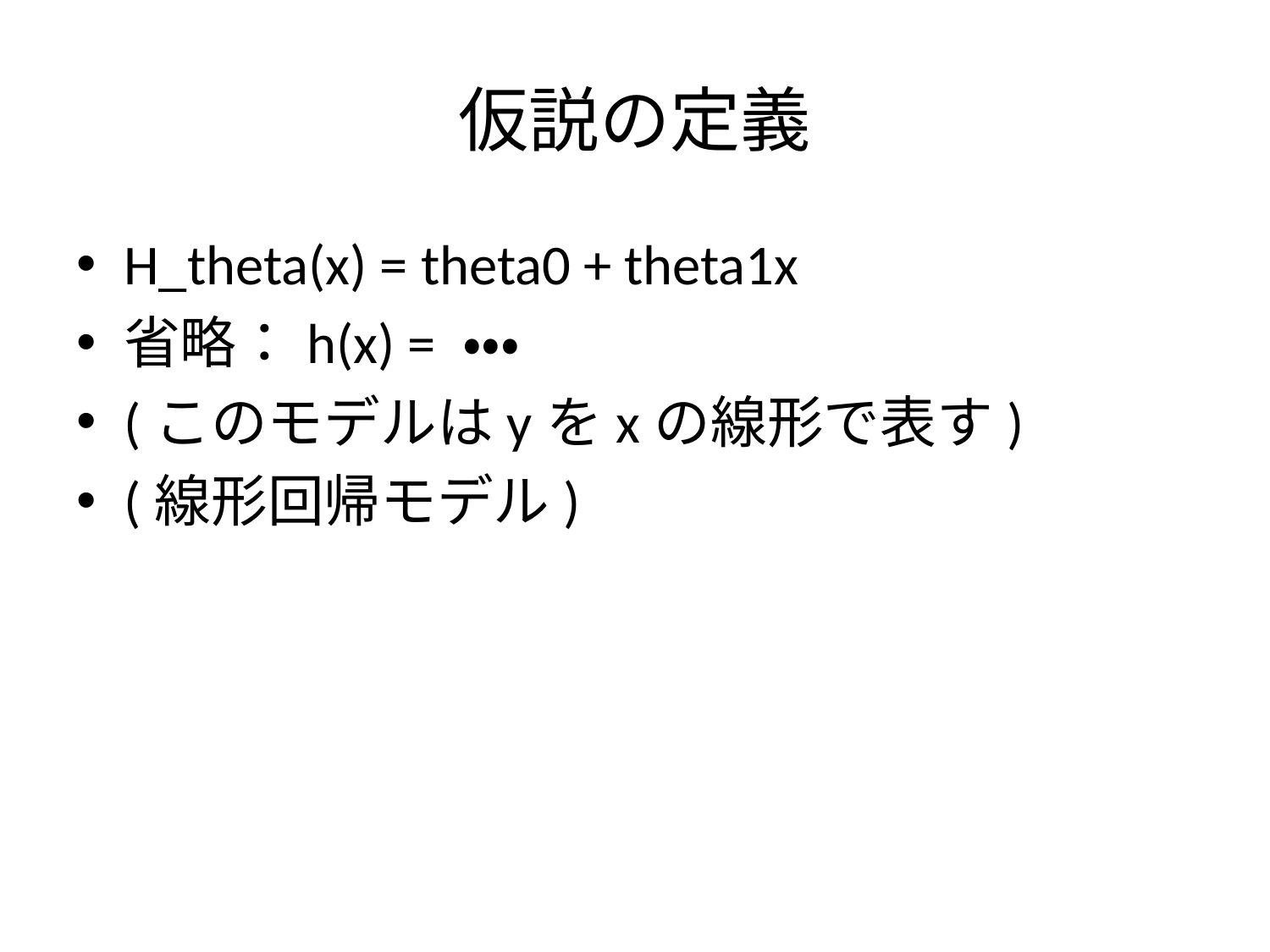

# 仮説の定義
H_theta(x) = theta0 + theta1x
省略：h(x) = ・・・
(このモデルはyをxの線形で表す)
(線形回帰モデル)